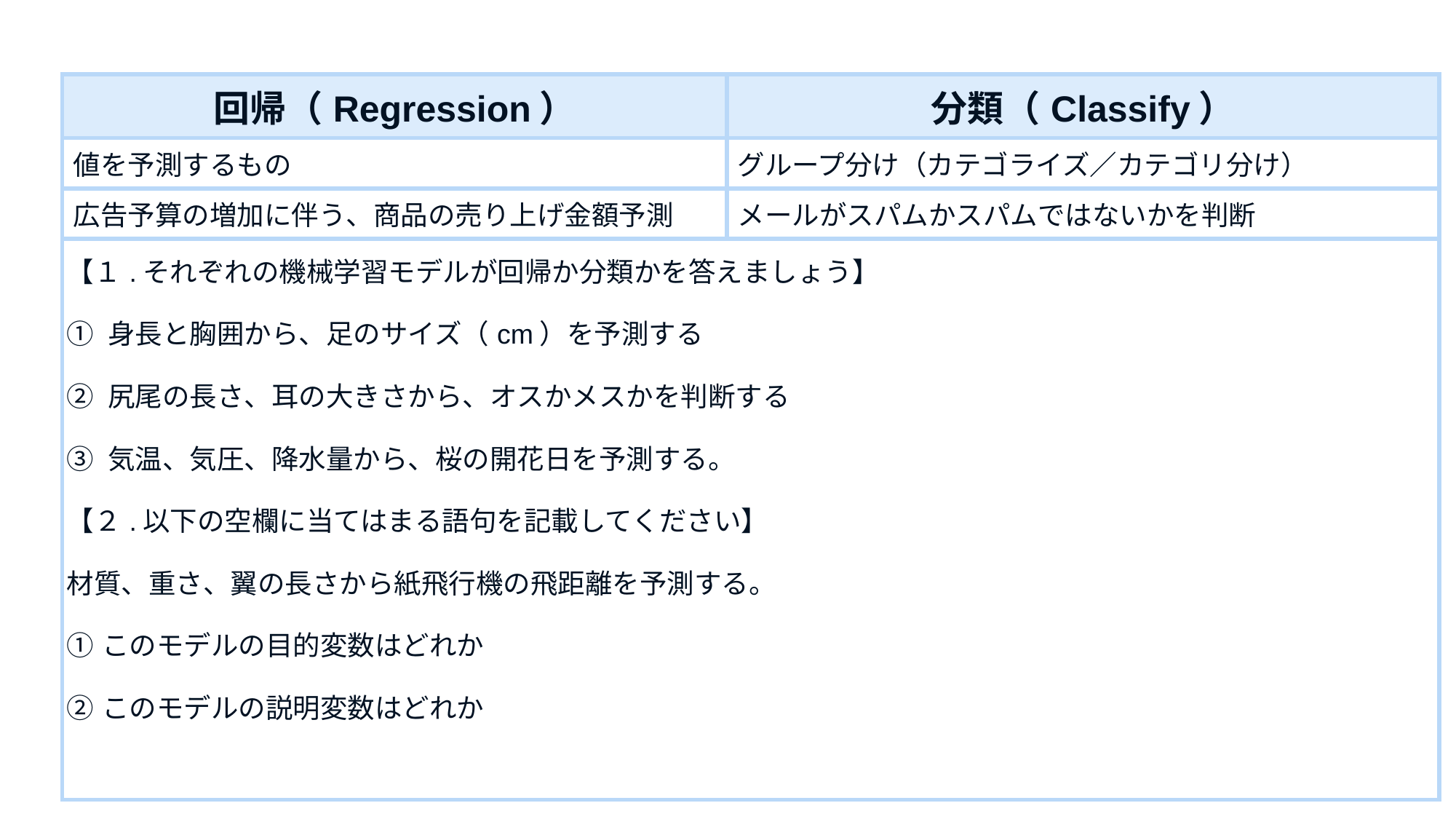

# 回帰と分類のちがい
|  | 回帰（Regression） | 分類（Classify） |
| --- | --- | --- |
|  | 値を予測するもの | グループ分け（カテゴライズ／カテゴリ分け） |
|  | 広告予算の増加に伴う、商品の売り上げ金額予測 | メールがスパムかスパムではないかを判断 |
|  | 【１.それぞれの機械学習モデルが回帰か分類かを答えましょう】 |  |
|  | ① 身長と胸囲から、足のサイズ（cm）を予測する |  |
|  | ② 尻尾の長さ、耳の大きさから、オスかメスかを判断する |  |
|  | ③ 気温、気圧、降水量から、桜の開花日を予測する。 |  |
|  | 【２.以下の空欄に当てはまる語句を記載してください】 |  |
|  | 材質、重さ、翼の長さから紙飛行機の飛距離を予測する。 |  |
|  | ①このモデルの目的変数はどれか |  |
|  | ②このモデルの説明変数はどれか |  |
|  |  |  |